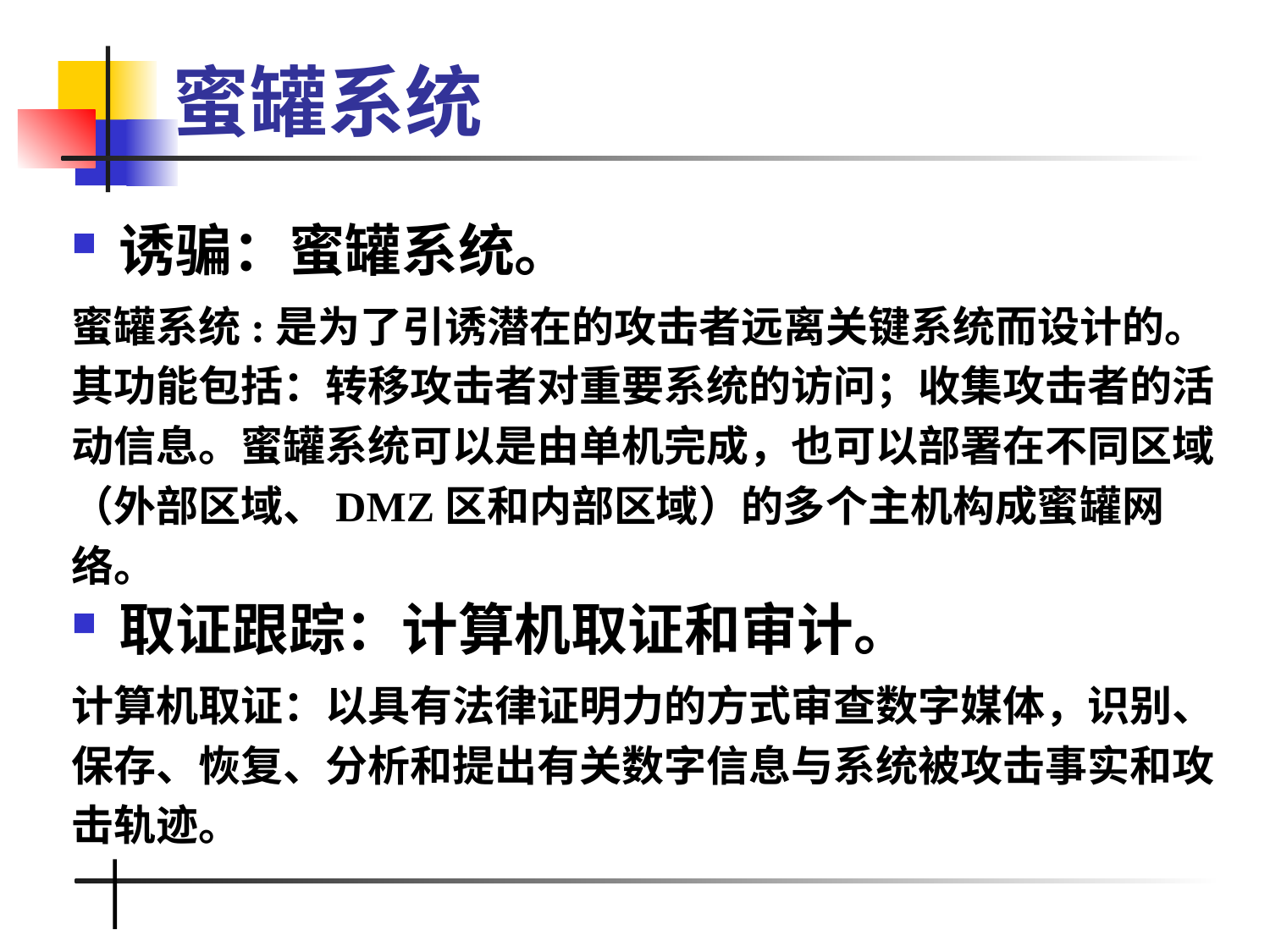

# 蜜罐系统
诱骗：蜜罐系统。
蜜罐系统:是为了引诱潜在的攻击者远离关键系统而设计的。其功能包括：转移攻击者对重要系统的访问；收集攻击者的活动信息。蜜罐系统可以是由单机完成，也可以部署在不同区域（外部区域、DMZ区和内部区域）的多个主机构成蜜罐网络。
取证跟踪：计算机取证和审计。
计算机取证：以具有法律证明力的方式审查数字媒体，识别、保存、恢复、分析和提出有关数字信息与系统被攻击事实和攻击轨迹。